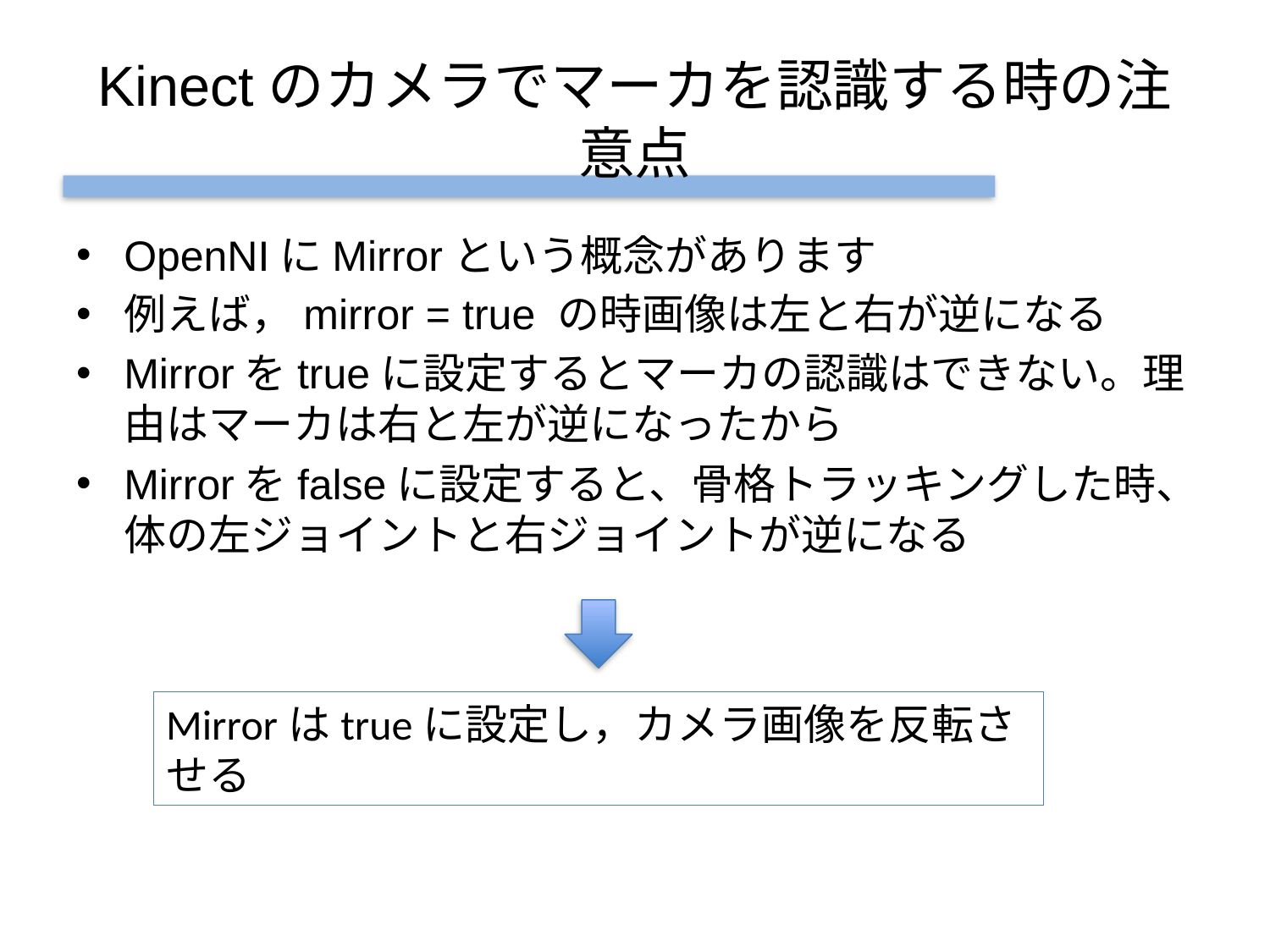

# Kinectのカメラでマーカを認識する時の注意点
OpenNIにMirrorという概念があります
例えば，mirror = true の時画像は左と右が逆になる
Mirrorをtrueに設定するとマーカの認識はできない。理由はマーカは右と左が逆になったから
Mirrorをfalseに設定すると、骨格トラッキングした時、体の左ジョイントと右ジョイントが逆になる

Mirrorはtrueに設定し，カメラ画像を反転させる